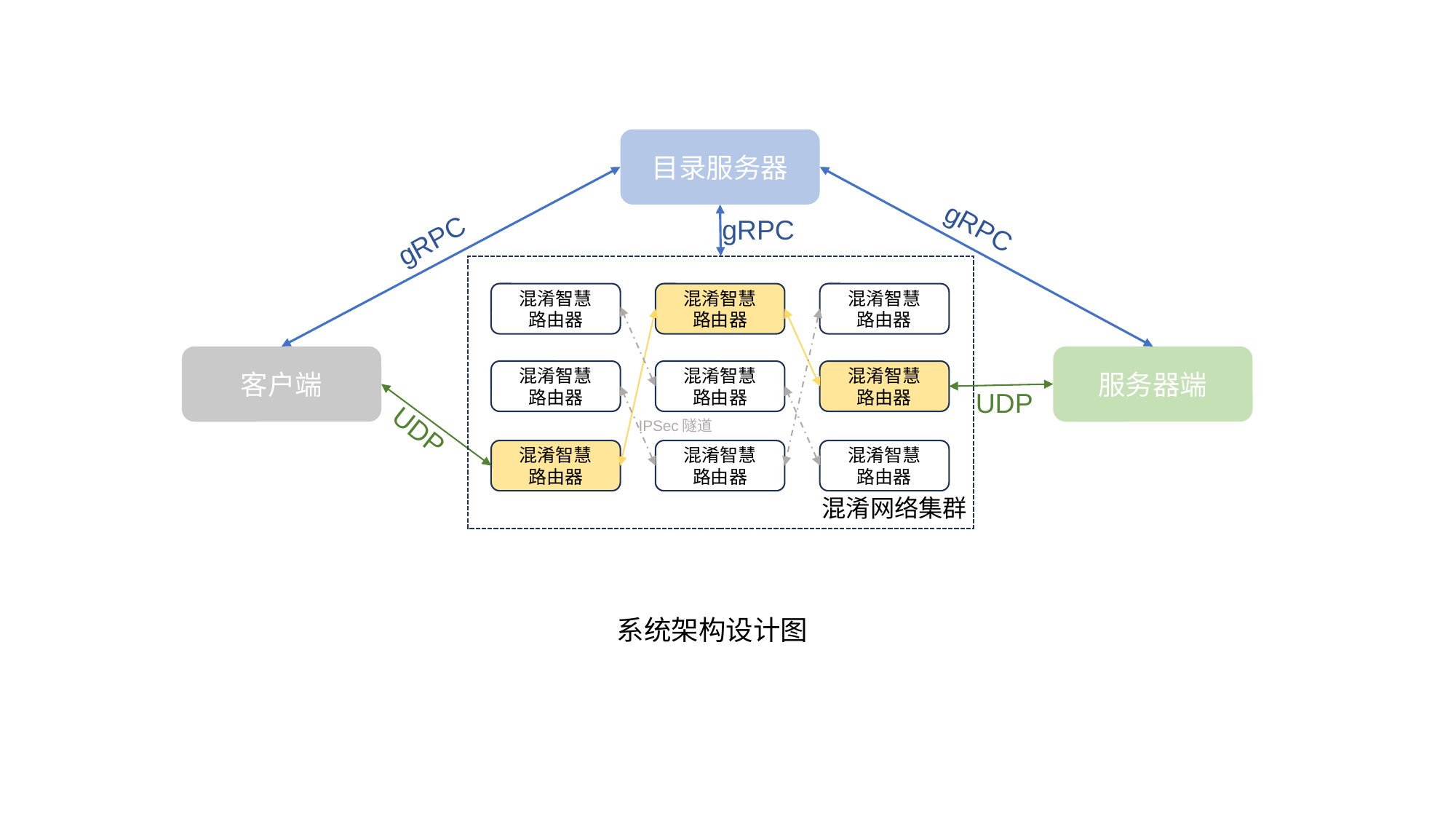

目录服务器
gRPC
gRPC
gRPC

混淆智慧
路由器
混淆智慧
路由器
混淆智慧
路由器
客户端
服务器端
混淆智慧
路由器
混淆智慧
路由器
混淆智慧
路由器
UDP
UDP
IPSec隧道
混淆智慧
路由器
混淆智慧
路由器
混淆智慧
路由器
混淆网络集群
系统架构设计图